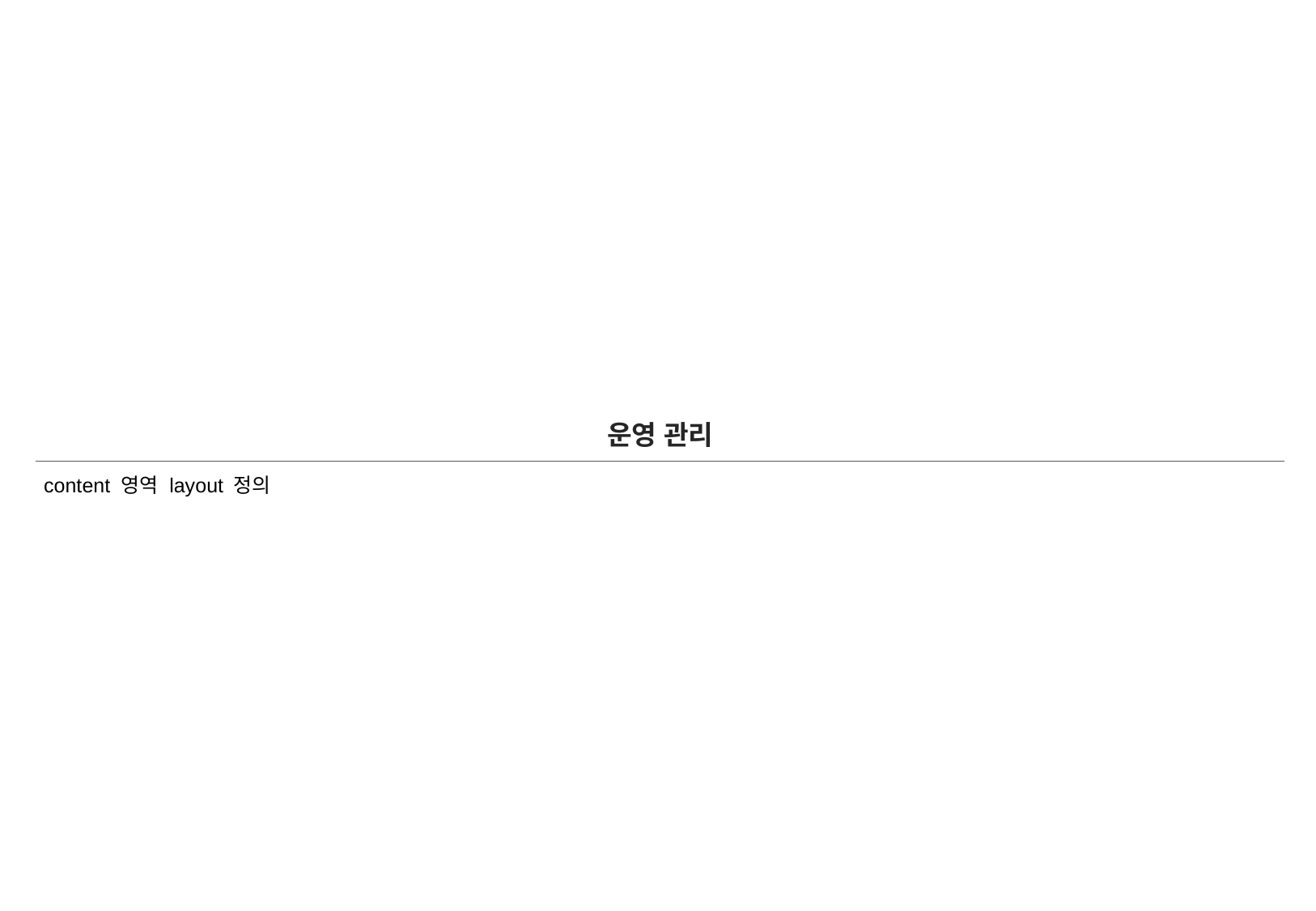

| 운영 관리 |
| --- |
| content 영역 layout 정의 |